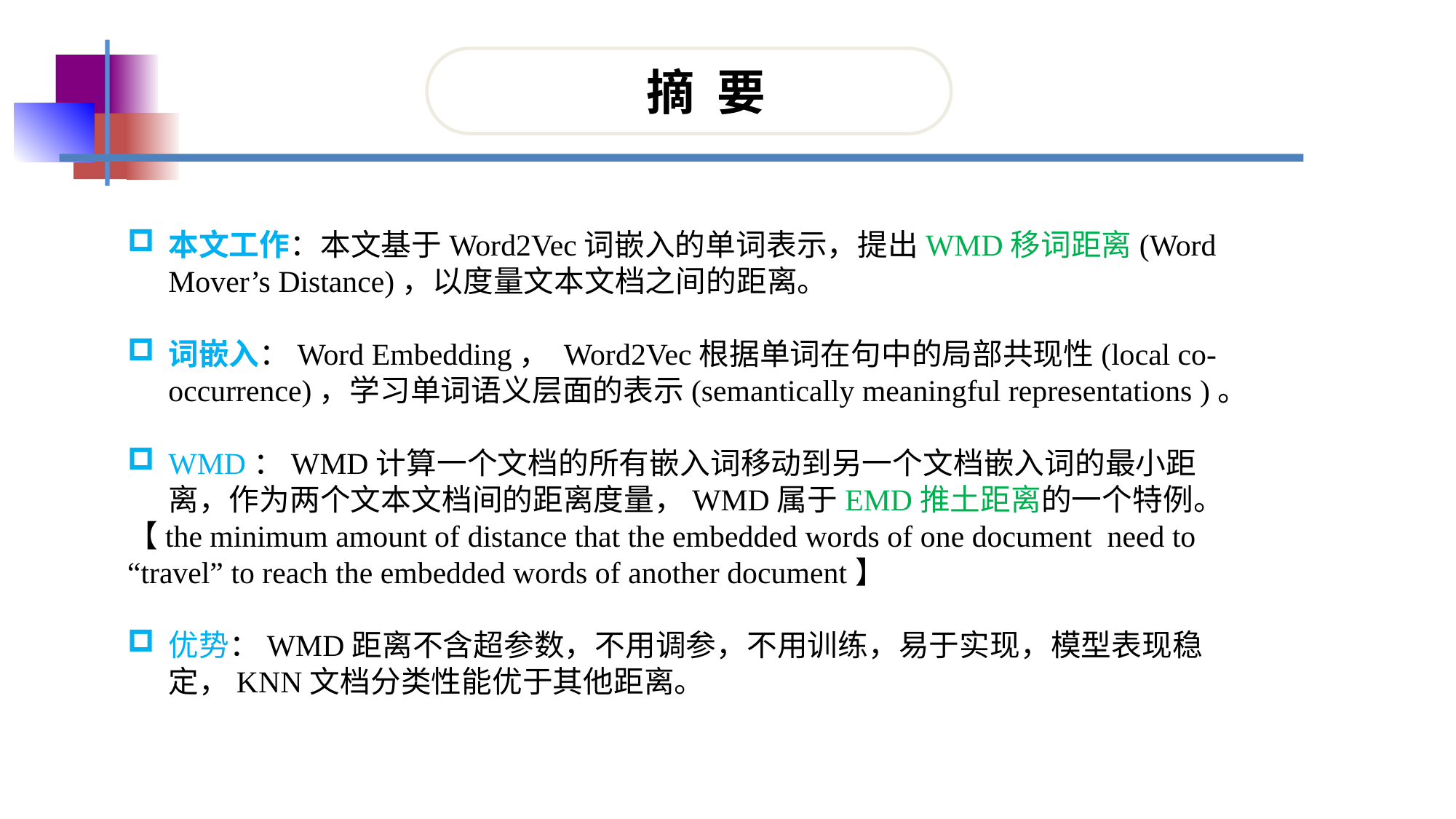

摘  要
本文工作：本文基于Word2Vec词嵌入的单词表示，提出WMD移词距离(Word Mover’s Distance)，以度量文本文档之间的距离。

词嵌入：Word Embedding， Word2Vec根据单词在句中的局部共现性(local co-occurrence)，学习单词语义层面的表示(semantically meaningful representations )。

WMD：WMD计算一个文档的所有嵌入词移动到另一个文档嵌入词的最小距离，作为两个文本文档间的距离度量，WMD属于EMD推土距离的一个特例。
【the minimum amount of distance that the embedded words of one document  need to “travel” to reach the embedded words of another document】

优势：WMD距离不含超参数，不用调参，不用训练，易于实现，模型表现稳定，KNN文档分类性能优于其他距离。